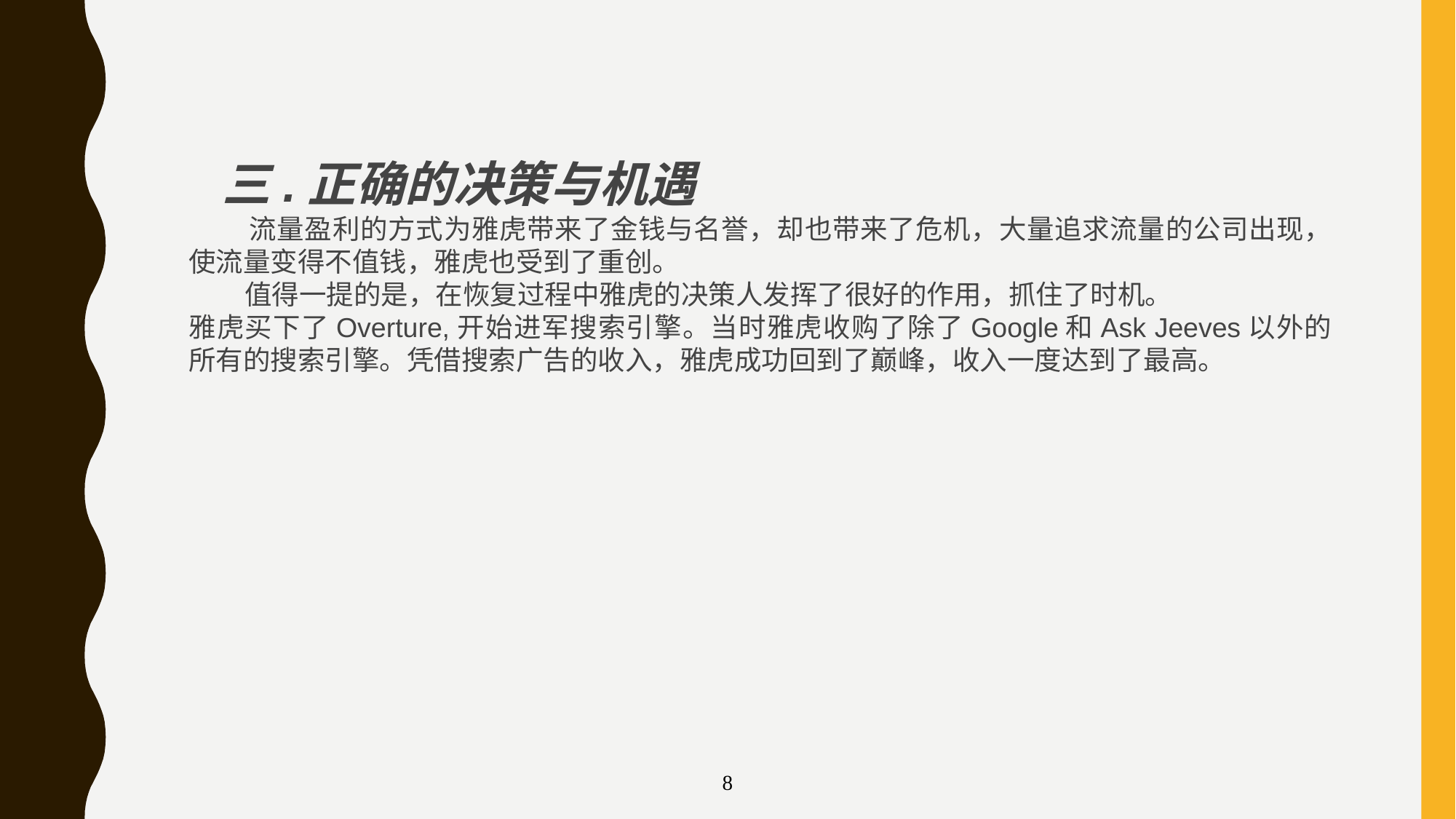

三.正确的决策与机遇
        流量盈利的方式为雅虎带来了金钱与名誉，却也带来了危机，大量追求流量的公司出现，使流量变得不值钱，雅虎也受到了重创。
        值得一提的是，在恢复过程中雅虎的决策人发挥了很好的作用，抓住了时机。
雅虎买下了Overture,开始进军搜索引擎。当时雅虎收购了除了Google和Ask Jeeves以外的所有的搜索引擎。凭借搜索广告的收入，雅虎成功回到了巅峰，收入一度达到了最高。

8